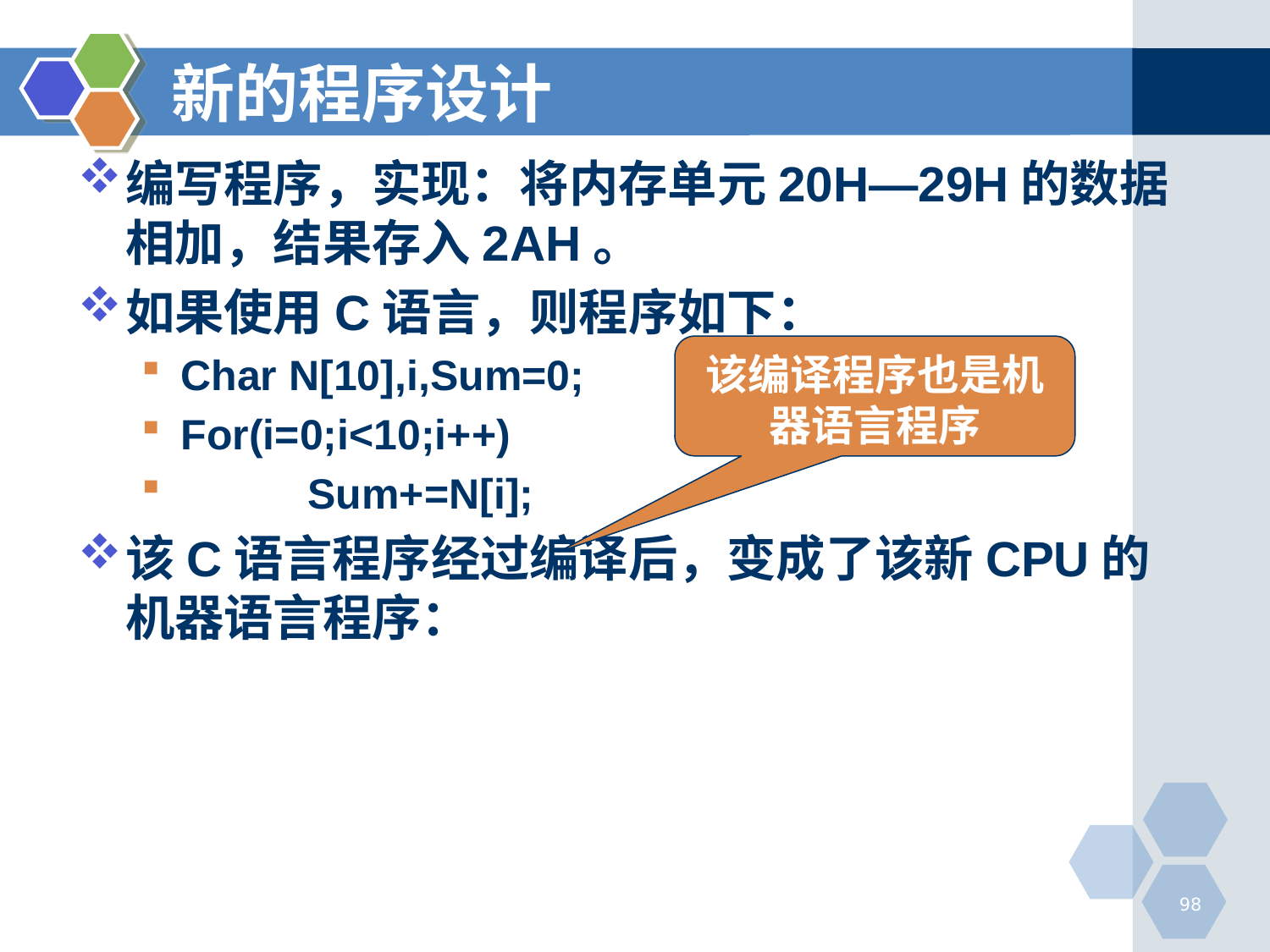

# 新的程序设计
编写程序，实现：将内存单元20H—29H的数据相加，结果存入2AH。
如果使用C语言，则程序如下：
Char N[10],i,Sum=0;
For(i=0;i<10;i++)
	Sum+=N[i];
该C语言程序经过编译后，变成了该新CPU的机器语言程序：
该编译程序也是机器语言程序
98